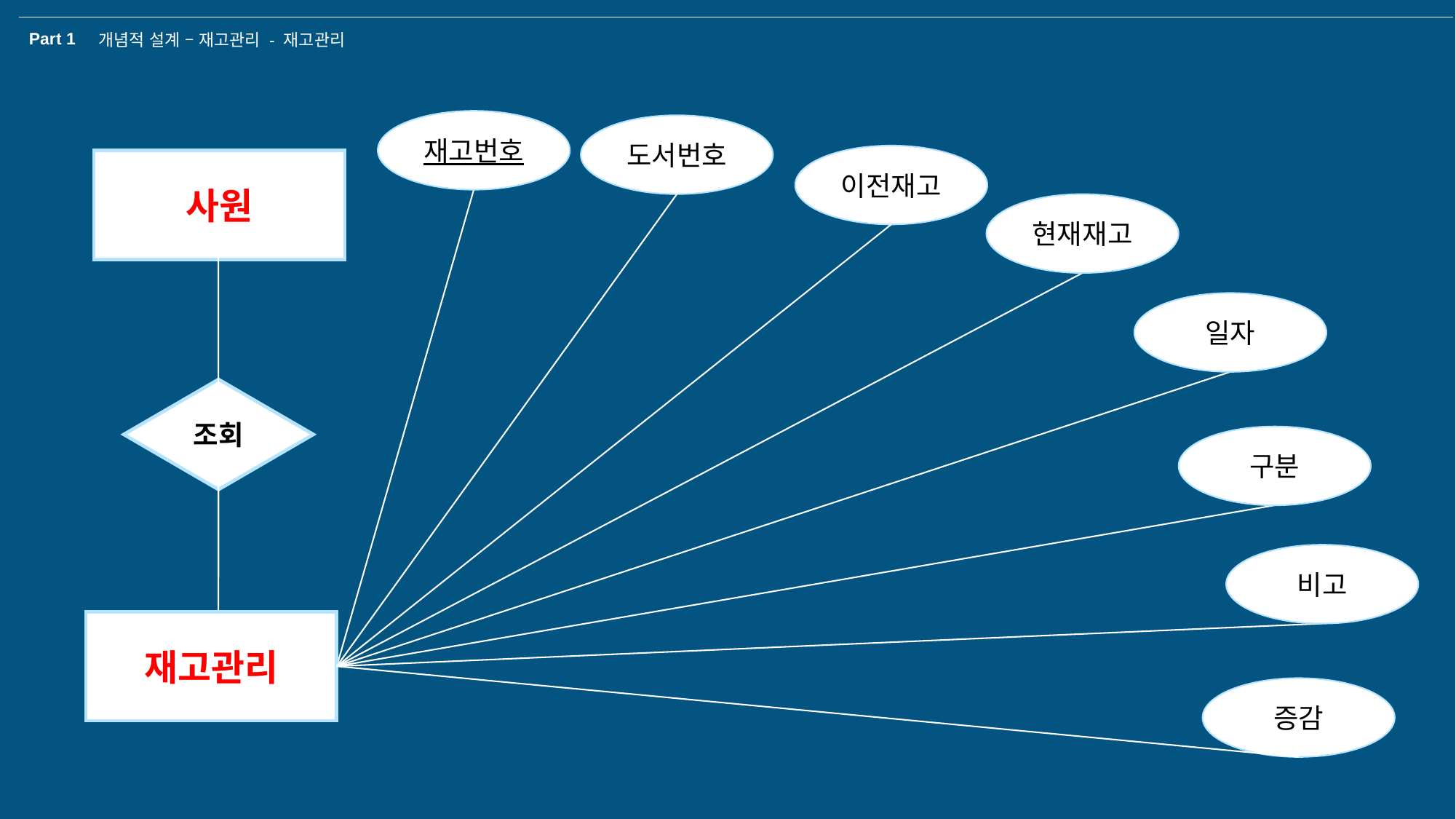

Part 1
개념적 설계 – 재고관리 - 재고관리
재고번호
도서번호
이전재고
사원
현재재고
일자
조회
구분
비고
재고관리
증감